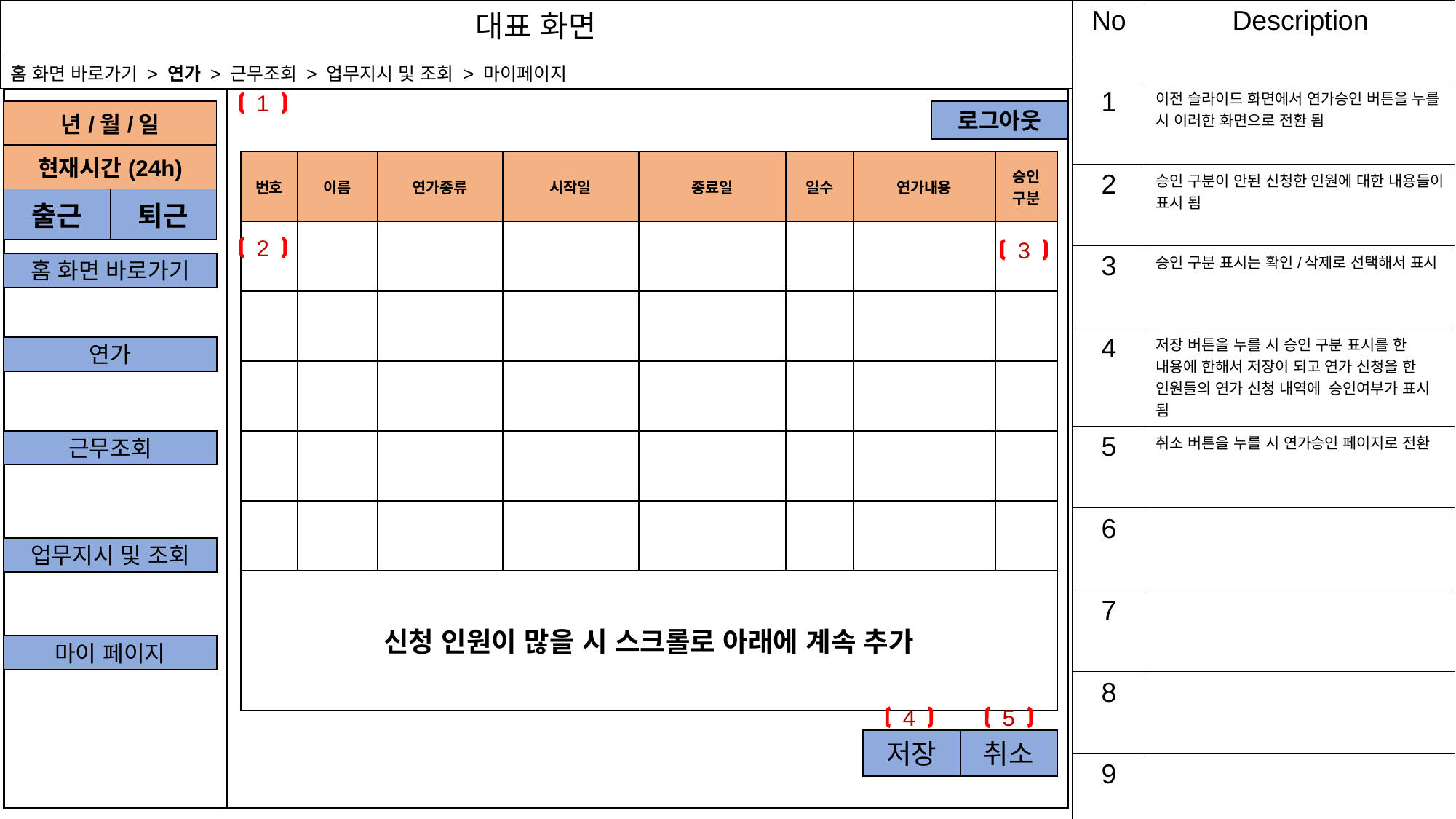

| No | Description |
| --- | --- |
| 1 | 이전 슬라이드 화면에서 연가승인 버튼을 누를 시 이러한 화면으로 전환 됨 |
| 2 | 승인 구분이 안된 신청한 인원에 대한 내용들이 표시 됨 |
| 3 | 승인 구분 표시는 확인/삭제로 선택해서 표시 |
| 4 | 저장 버튼을 누를 시 승인 구분 표시를 한 내용에 한해서 저장이 되고 연가 신청을 한 인원들의 연가 신청 내역에 승인여부가 표시 됨 |
| 5 | 취소 버튼을 누를 시 연가승인 페이지로 전환 |
| 6 |  |
| 7 |  |
| 8 |  |
| 9 |  |
# 대표 화면

홈 화면 바로가기 > 연가 > 근무조회 > 업무지시 및 조회 > 마이페이지

1
| 년/월/일 |  |
| --- | --- |
| 현재시간(24h) |  |
| 출근 | 퇴근 |
로그아웃
| 번호 | 이름 | 연가종류 | 시작일 | 종료일 | 일수 | 연가내용 | 승인구분 |
| --- | --- | --- | --- | --- | --- | --- | --- |
|  |  |  |  |  |  |  |  |
|  |  |  |  |  |  |  |  |
|  |  |  |  |  |  |  |  |
|  |  |  |  |  |  |  |  |
|  |  |  |  |  |  |  |  |
| 신청 인원이 많을 시 스크롤로 아래에 계속 추가 |  |  |  |  |  |  |  |
2
3
홈 화면 바로가기
연가
근무조회
업무지시 및 조회
마이 페이지
5
4
취소
저장